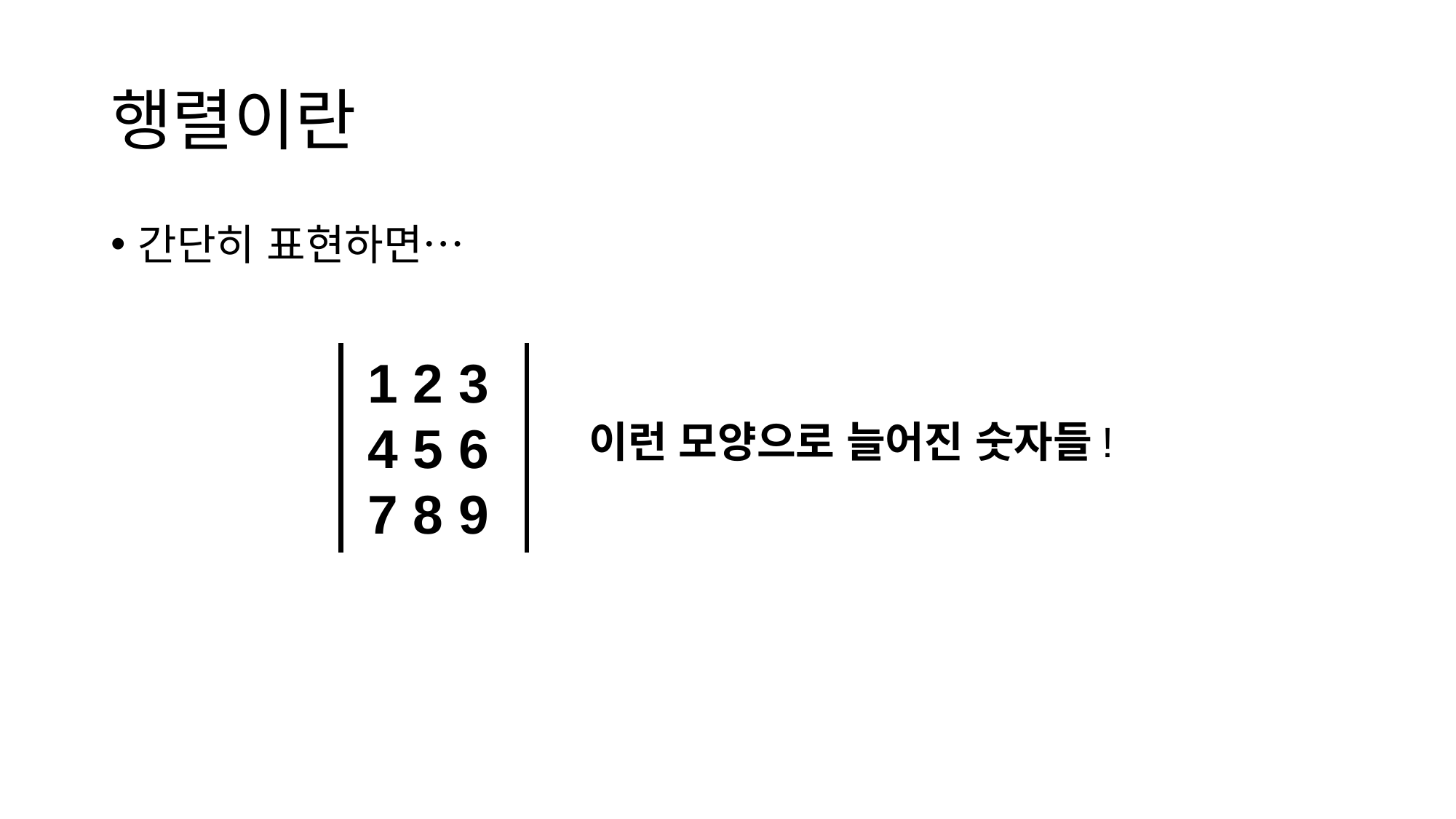

# 행렬이란
간단히 표현하면…
1 2 3
4 5 6
7 8 9
이런 모양으로 늘어진 숫자들!